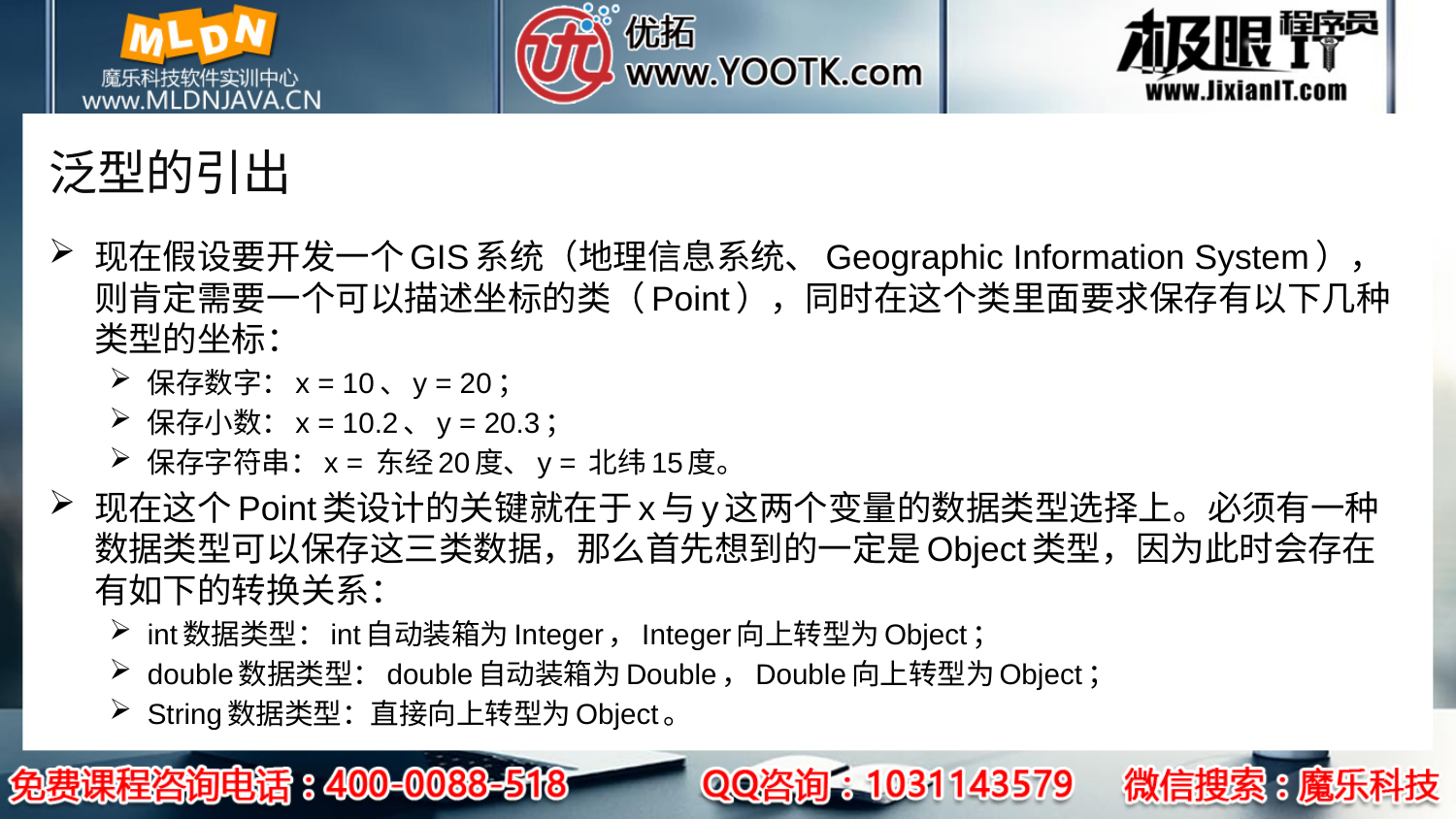

# 泛型的引出
现在假设要开发一个GIS系统（地理信息系统、Geographic Information System），则肯定需要一个可以描述坐标的类（Point），同时在这个类里面要求保存有以下几种类型的坐标：
保存数字：x = 10、y = 20；
保存小数：x = 10.2、y = 20.3；
保存字符串：x = 东经20度、y = 北纬15度。
现在这个Point类设计的关键就在于x与y这两个变量的数据类型选择上。必须有一种数据类型可以保存这三类数据，那么首先想到的一定是Object类型，因为此时会存在有如下的转换关系：
int数据类型：int自动装箱为Integer，Integer向上转型为Object；
double数据类型：double自动装箱为Double，Double向上转型为Object；
String数据类型：直接向上转型为Object。